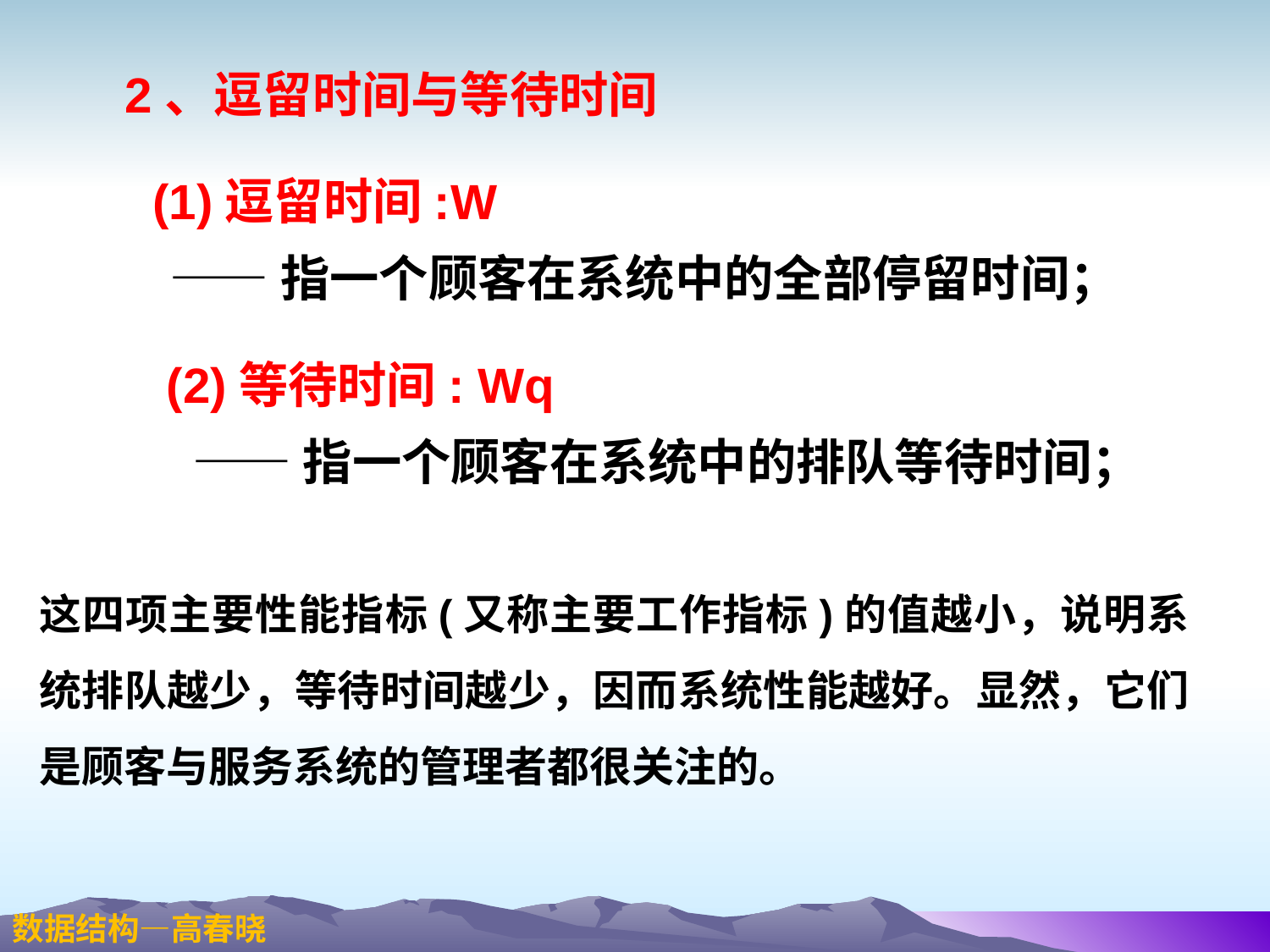

2、逗留时间与等待时间
  (1)逗留时间:W
    ——指一个顾客在系统中的全部停留时间；
   (2)等待时间: Wq
      ——指一个顾客在系统中的排队等待时间；
这四项主要性能指标(又称主要工作指标)的值越小，说明系统排队越少，等待时间越少，因而系统性能越好。显然，它们是顾客与服务系统的管理者都很关注的。